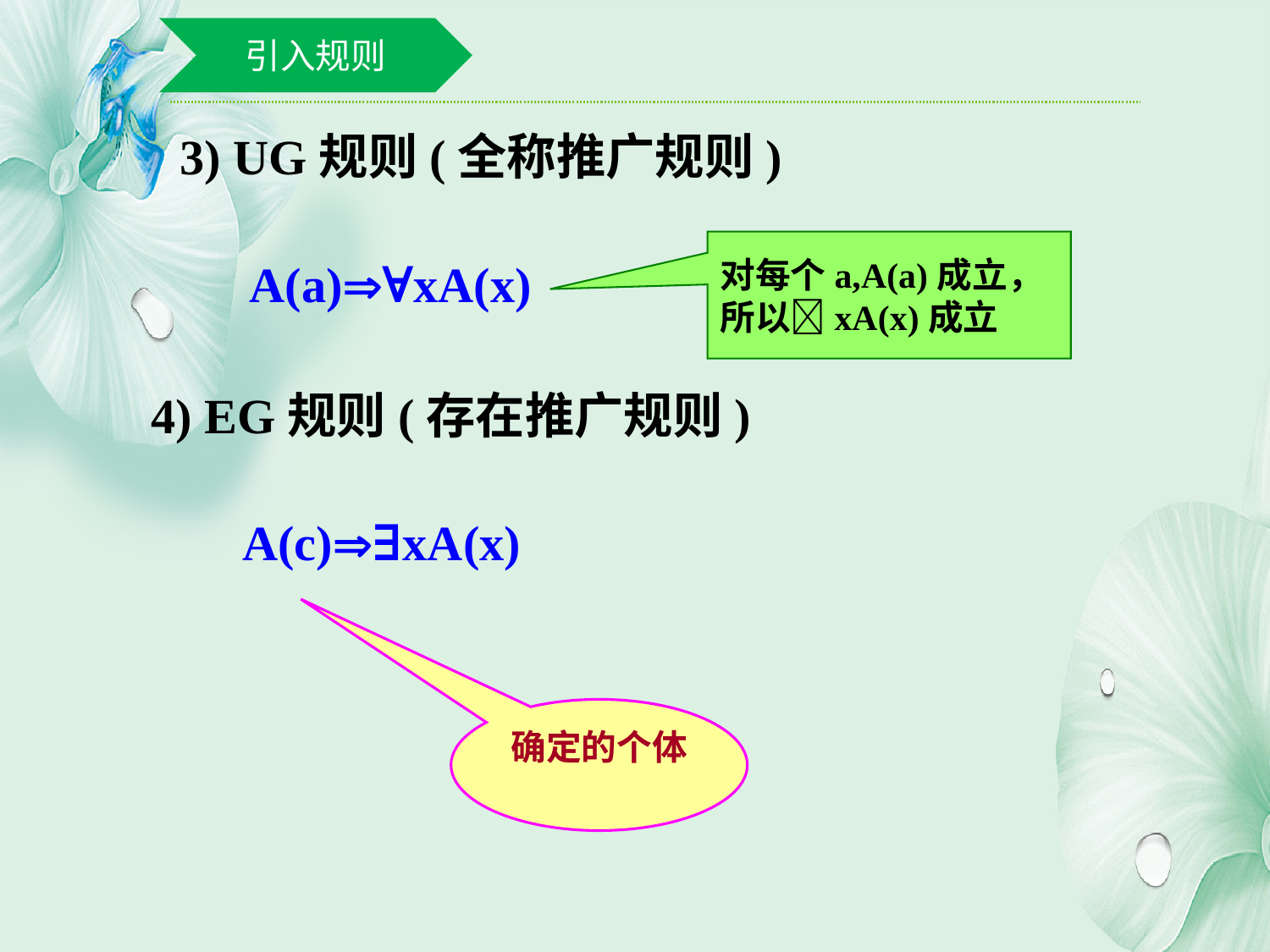

引入规则
3) UG规则(全称推广规则)
对每个a,A(a)成立，
所以∀xA(x)成立
A(a)⇒∀xA(x)
4) EG规则(存在推广规则)
A(c)⇒∃xA(x)
确定的个体